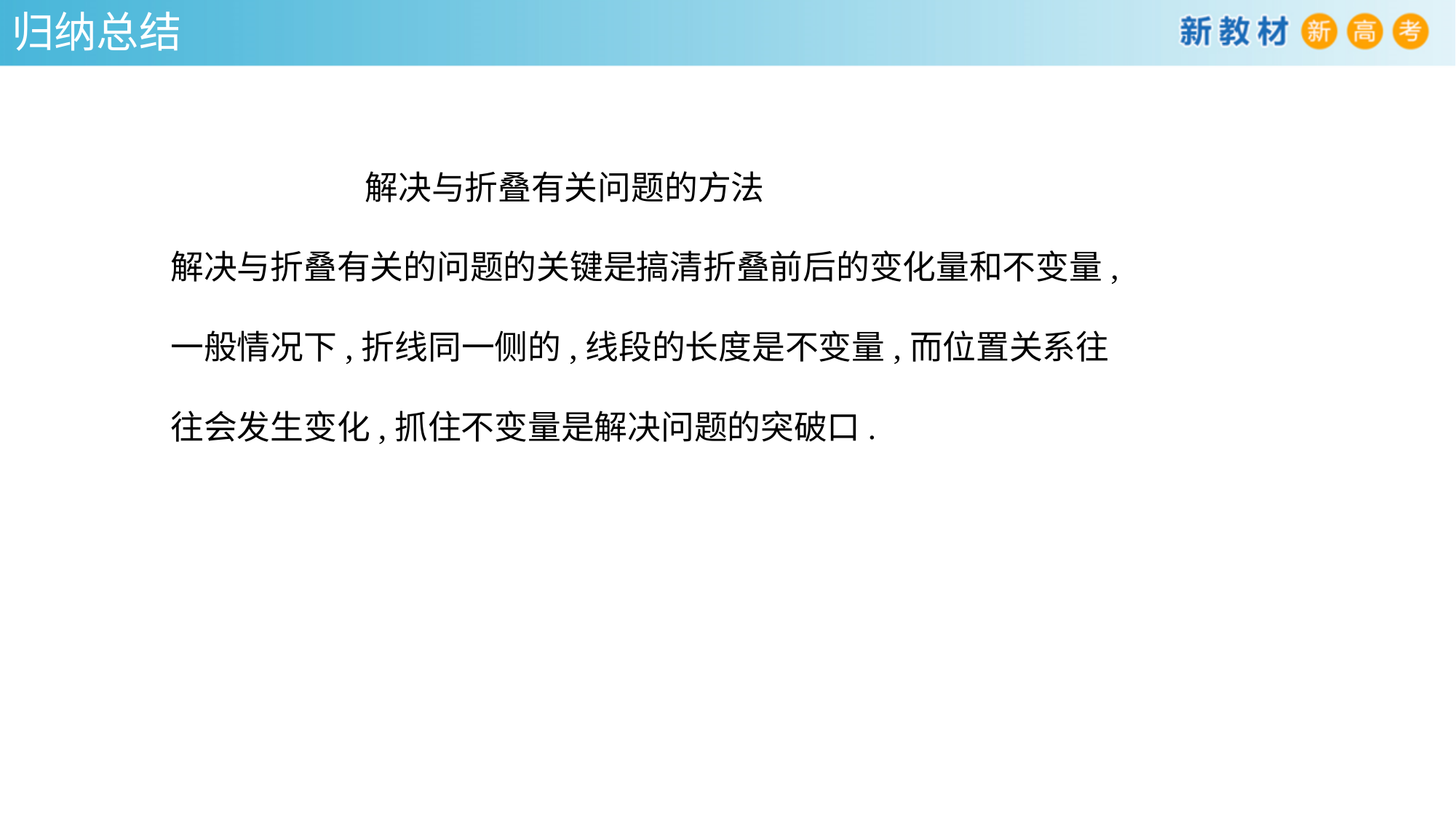

归纳总结
                         解决与折叠有关问题的方法
解决与折叠有关的问题的关键是搞清折叠前后的变化量和不变量,一般情况下,折线同一侧的,线段的长度是不变量,而位置关系往往会发生变化,抓住不变量是解决问题的突破口.